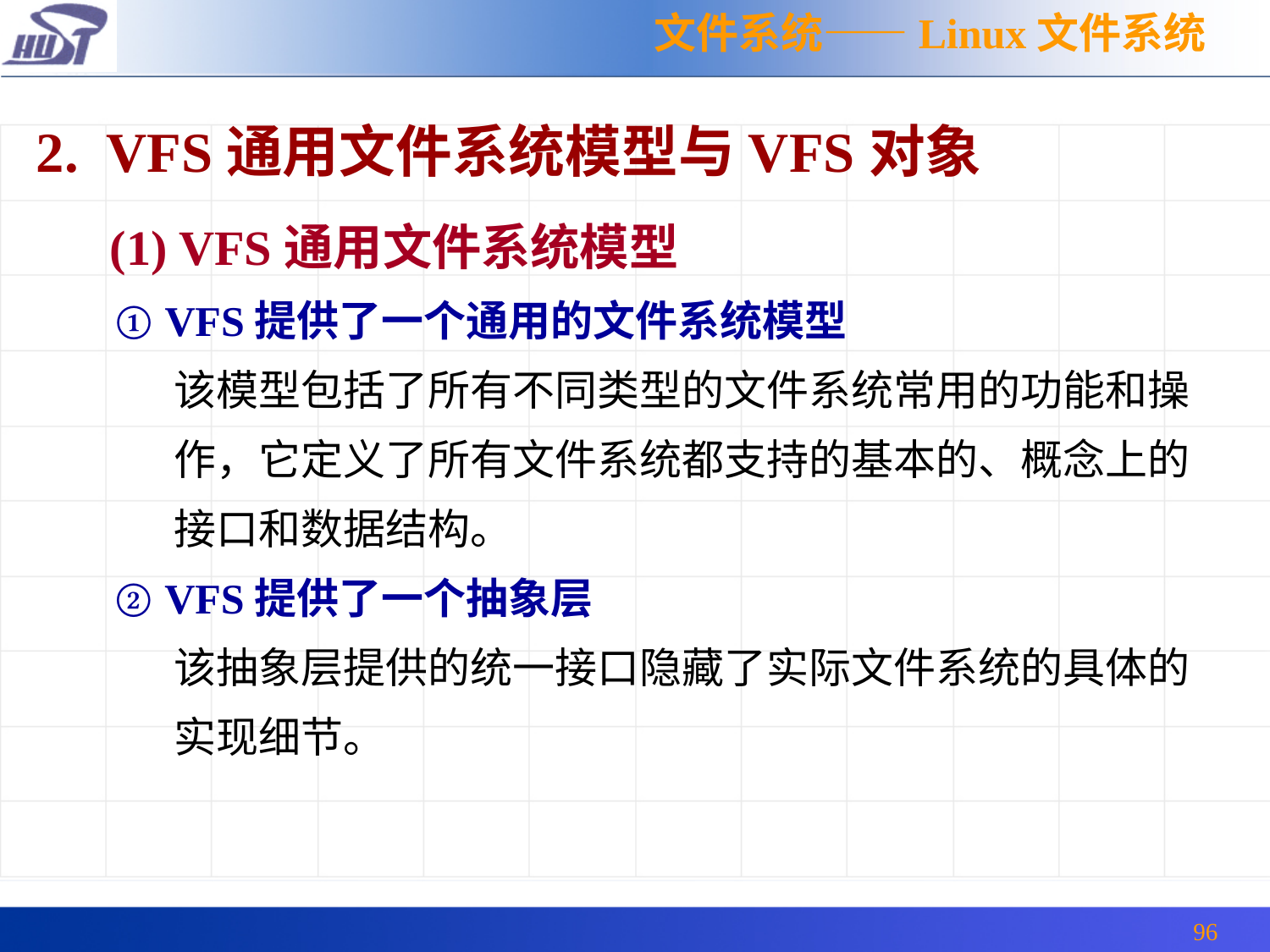

文件系统——Linux文件系统
2.  VFS通用文件系统模型与VFS对象
      (1) VFS通用文件系统模型
① VFS提供了一个通用的文件系统模型
     该模型包括了所有不同类型的文件系统常用的功能和操
     作，它定义了所有文件系统都支持的基本的、概念上的
     接口和数据结构。
② VFS提供了一个抽象层
     该抽象层提供的统一接口隐藏了实际文件系统的具体的
     实现细节。
96